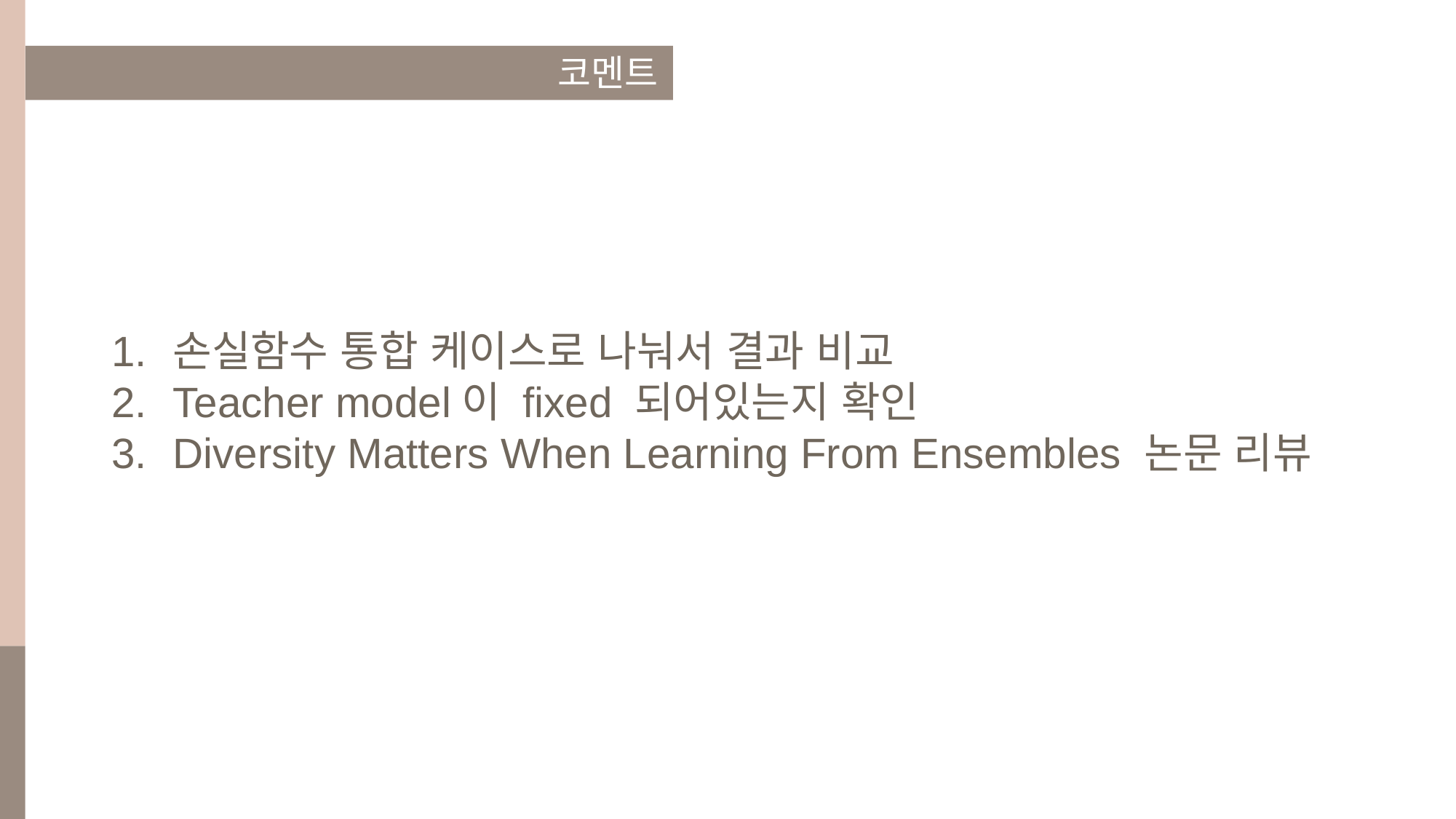

코멘트
손실함수 통합 케이스로 나눠서 결과 비교
Teacher model이 fixed 되어있는지 확인
Diversity Matters When Learning From Ensembles 논문 리뷰